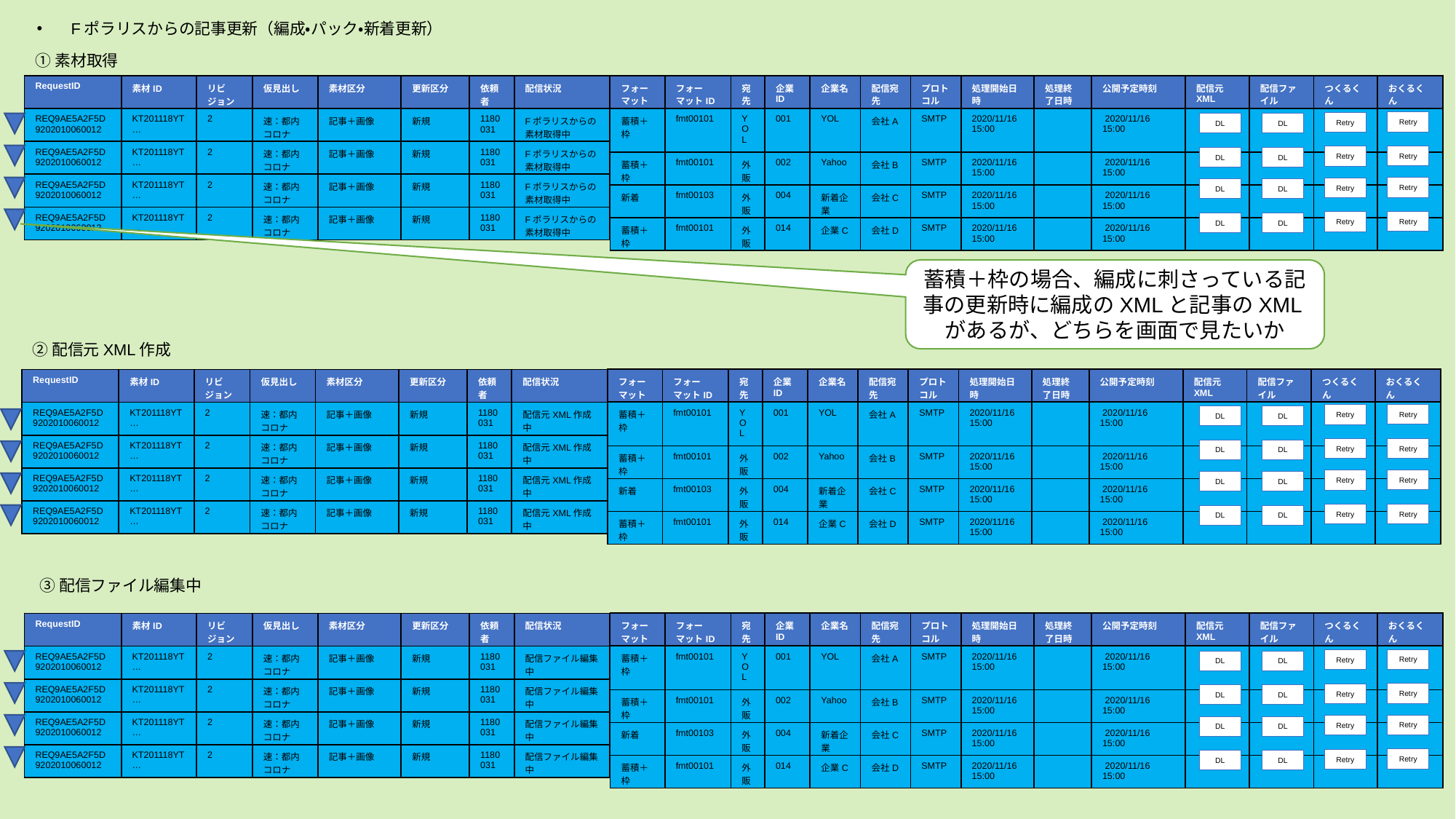

Fポラリスからの記事更新（編成・パック・新着更新）
①素材取得
| フォーマット | フォーマットID | 宛先 | 企業ID | 企業名 | 配信宛先 | プロトコル | 処理開始日時 | 処理終了日時 | 公開予定時刻 | 配信元XML | 配信ファイル | つくるくん | おくるくん |
| --- | --- | --- | --- | --- | --- | --- | --- | --- | --- | --- | --- | --- | --- |
| 蓄積＋枠 | fmt00101 | YOL | 001 | YOL | 会社A | SMTP | 2020/11/16 15:00 |  | 2020/11/16 15:00 |  |  |  |  |
| 蓄積＋枠 | fmt00101 | 外販 | 002 | Yahoo | 会社B | SMTP | 2020/11/16 15:00 |  | 2020/11/16 15:00 |  |  |  |  |
| 新着 | fmt00103 | 外販 | 004 | 新着企業 | 会社C | SMTP | 2020/11/16 15:00 |  | 2020/11/16 15:00 |  |  |  |  |
| 蓄積＋枠 | fmt00101 | 外販 | 014 | 企業C | 会社D | SMTP | 2020/11/16 15:00 |  | 2020/11/16 15:00 |  |  |  |  |
| RequestID | 素材ID | リビジョン | 仮見出し | 素材区分 | 更新区分 | 依頼者 | 配信状況 |
| --- | --- | --- | --- | --- | --- | --- | --- |
| REQ9AE5A2F5D9202010060012 | KT201118YT… | 2 | 速：都内コロナ | 記事＋画像 | 新規 | 1180031 | Fポラリスからの素材取得中 |
| REQ9AE5A2F5D9202010060012 | KT201118YT… | 2 | 速：都内コロナ | 記事＋画像 | 新規 | 1180031 | Fポラリスからの素材取得中 |
| REQ9AE5A2F5D9202010060012 | KT201118YT… | 2 | 速：都内コロナ | 記事＋画像 | 新規 | 1180031 | Fポラリスからの素材取得中 |
| REQ9AE5A2F5D9202010060012 | KT201118YT… | 2 | 速：都内コロナ | 記事＋画像 | 新規 | 1180031 | Fポラリスからの素材取得中 |
Retry
Retry
Retry
Retry
Retry
Retry
Retry
Retry

DL
DL
DL
DL
DL
DL
DL
DL
蓄積＋枠の場合、編成に刺さっている記事の更新時に編成のXMLと記事のXMLがあるが、どちらを画面で見たいか
②配信元XML作成
| フォーマット | フォーマットID | 宛先 | 企業ID | 企業名 | 配信宛先 | プロトコル | 処理開始日時 | 処理終了日時 | 公開予定時刻 | 配信元XML | 配信ファイル | つくるくん | おくるくん |
| --- | --- | --- | --- | --- | --- | --- | --- | --- | --- | --- | --- | --- | --- |
| 蓄積＋枠 | fmt00101 | YOL | 001 | YOL | 会社A | SMTP | 2020/11/16 15:00 |  | 2020/11/16 15:00 |  |  |  |  |
| 蓄積＋枠 | fmt00101 | 外販 | 002 | Yahoo | 会社B | SMTP | 2020/11/16 15:00 |  | 2020/11/16 15:00 |  |  |  |  |
| 新着 | fmt00103 | 外販 | 004 | 新着企業 | 会社C | SMTP | 2020/11/16 15:00 |  | 2020/11/16 15:00 |  |  |  |  |
| 蓄積＋枠 | fmt00101 | 外販 | 014 | 企業C | 会社D | SMTP | 2020/11/16 15:00 |  | 2020/11/16 15:00 |  |  |  |  |
| RequestID | 素材ID | リビジョン | 仮見出し | 素材区分 | 更新区分 | 依頼者 | 配信状況 |
| --- | --- | --- | --- | --- | --- | --- | --- |
| REQ9AE5A2F5D9202010060012 | KT201118YT… | 2 | 速：都内コロナ | 記事＋画像 | 新規 | 1180031 | 配信元XML作成中 |
| REQ9AE5A2F5D9202010060012 | KT201118YT… | 2 | 速：都内コロナ | 記事＋画像 | 新規 | 1180031 | 配信元XML作成中 |
| REQ9AE5A2F5D9202010060012 | KT201118YT… | 2 | 速：都内コロナ | 記事＋画像 | 新規 | 1180031 | 配信元XML作成中 |
| REQ9AE5A2F5D9202010060012 | KT201118YT… | 2 | 速：都内コロナ | 記事＋画像 | 新規 | 1180031 | 配信元XML作成中 |
Retry
Retry
Retry
Retry
Retry
Retry
Retry
Retry
DL
DL
DL
DL
DL
DL
DL
DL

 ③配信ファイル編集中
| フォーマット | フォーマットID | 宛先 | 企業ID | 企業名 | 配信宛先 | プロトコル | 処理開始日時 | 処理終了日時 | 公開予定時刻 | 配信元XML | 配信ファイル | つくるくん | おくるくん |
| --- | --- | --- | --- | --- | --- | --- | --- | --- | --- | --- | --- | --- | --- |
| 蓄積＋枠 | fmt00101 | YOL | 001 | YOL | 会社A | SMTP | 2020/11/16 15:00 |  | 2020/11/16 15:00 |  |  |  |  |
| 蓄積＋枠 | fmt00101 | 外販 | 002 | Yahoo | 会社B | SMTP | 2020/11/16 15:00 |  | 2020/11/16 15:00 |  |  |  |  |
| 新着 | fmt00103 | 外販 | 004 | 新着企業 | 会社C | SMTP | 2020/11/16 15:00 |  | 2020/11/16 15:00 |  |  |  |  |
| 蓄積＋枠 | fmt00101 | 外販 | 014 | 企業C | 会社D | SMTP | 2020/11/16 15:00 |  | 2020/11/16 15:00 |  |  |  |  |
| RequestID | 素材ID | リビジョン | 仮見出し | 素材区分 | 更新区分 | 依頼者 | 配信状況 |
| --- | --- | --- | --- | --- | --- | --- | --- |
| REQ9AE5A2F5D9202010060012 | KT201118YT… | 2 | 速：都内コロナ | 記事＋画像 | 新規 | 1180031 | 配信ファイル編集中 |
| REQ9AE5A2F5D9202010060012 | KT201118YT… | 2 | 速：都内コロナ | 記事＋画像 | 新規 | 1180031 | 配信ファイル編集中 |
| REQ9AE5A2F5D9202010060012 | KT201118YT… | 2 | 速：都内コロナ | 記事＋画像 | 新規 | 1180031 | 配信ファイル編集中 |
| REQ9AE5A2F5D9202010060012 | KT201118YT… | 2 | 速：都内コロナ | 記事＋画像 | 新規 | 1180031 | 配信ファイル編集中 |
Retry
Retry
Retry
Retry
Retry
Retry
Retry
Retry

DL
DL
DL
DL
DL
DL
DL
DL